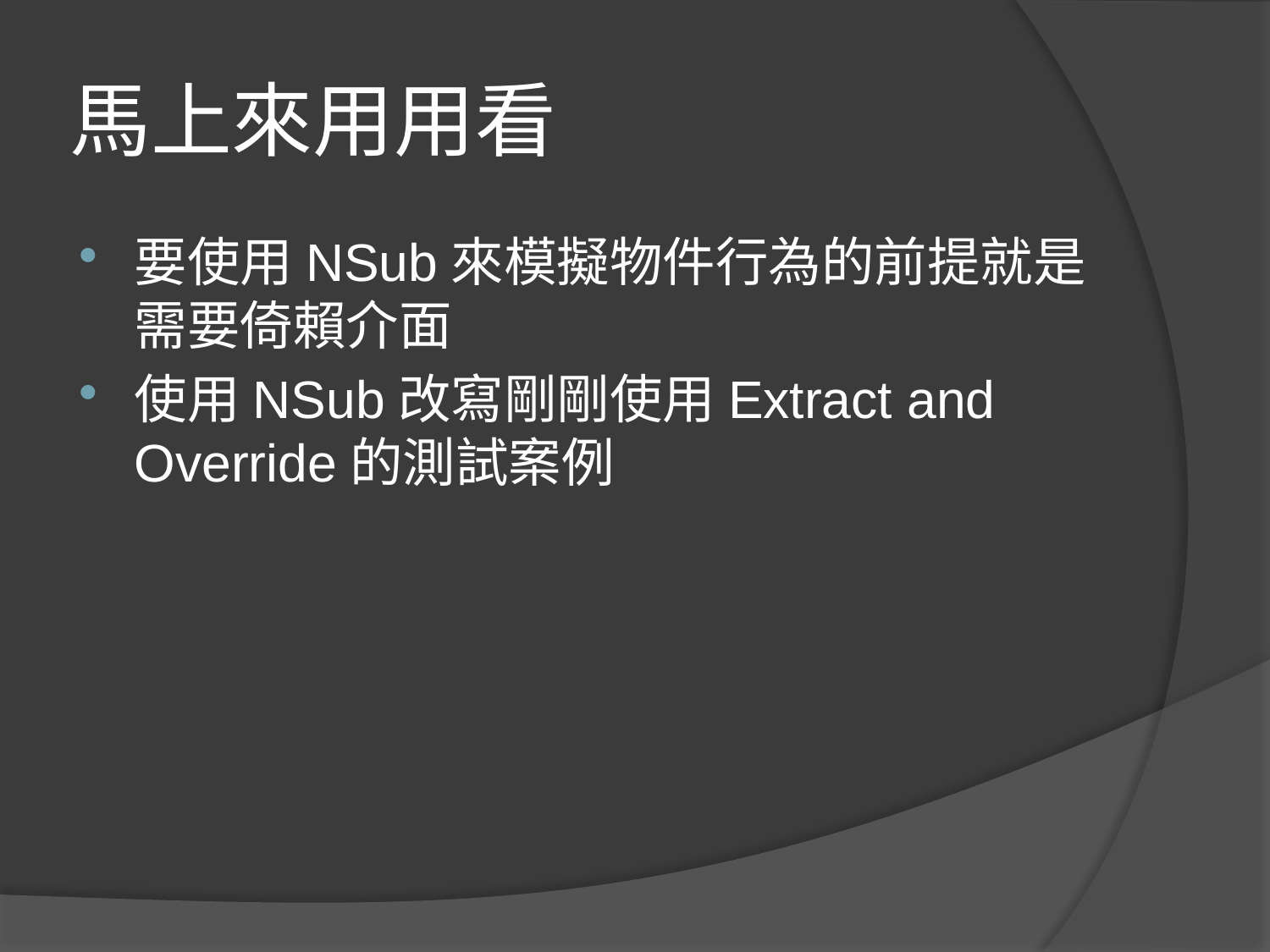

# 馬上來用用看
要使用NSub來模擬物件行為的前提就是需要倚賴介面
使用NSub改寫剛剛使用Extract and Override的測試案例